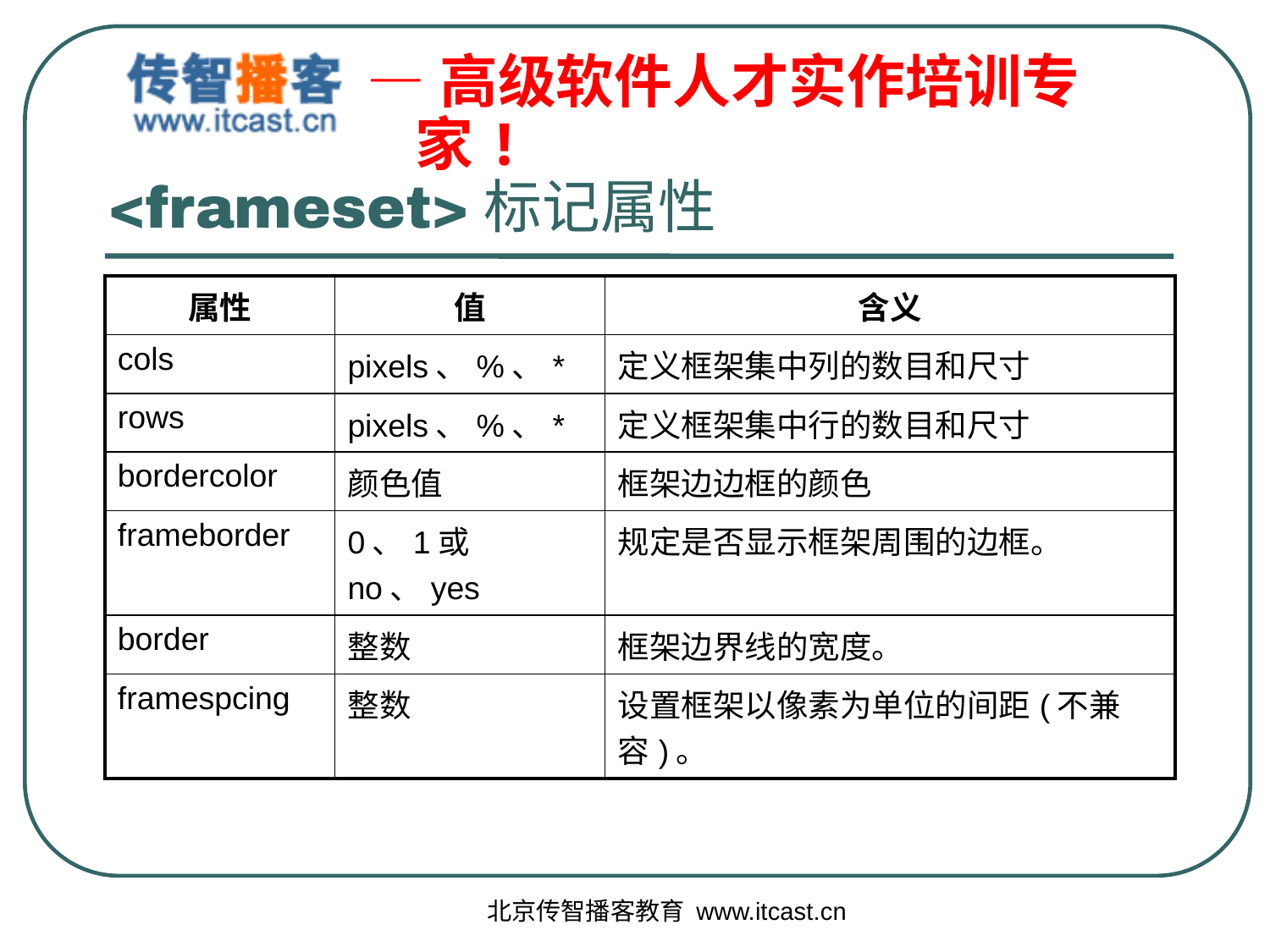

# <frameset>标记属性
| 属性 | 值 | 含义 |
| --- | --- | --- |
| cols | pixels、%、\* | 定义框架集中列的数目和尺寸 |
| rows | pixels、%、\* | 定义框架集中行的数目和尺寸 |
| bordercolor | 颜色值 | 框架边边框的颜色 |
| frameborder | 0、1或no、yes | 规定是否显示框架周围的边框。 |
| border | 整数 | 框架边界线的宽度。 |
| framespcing | 整数 | 设置框架以像素为单位的间距(不兼容)。 |